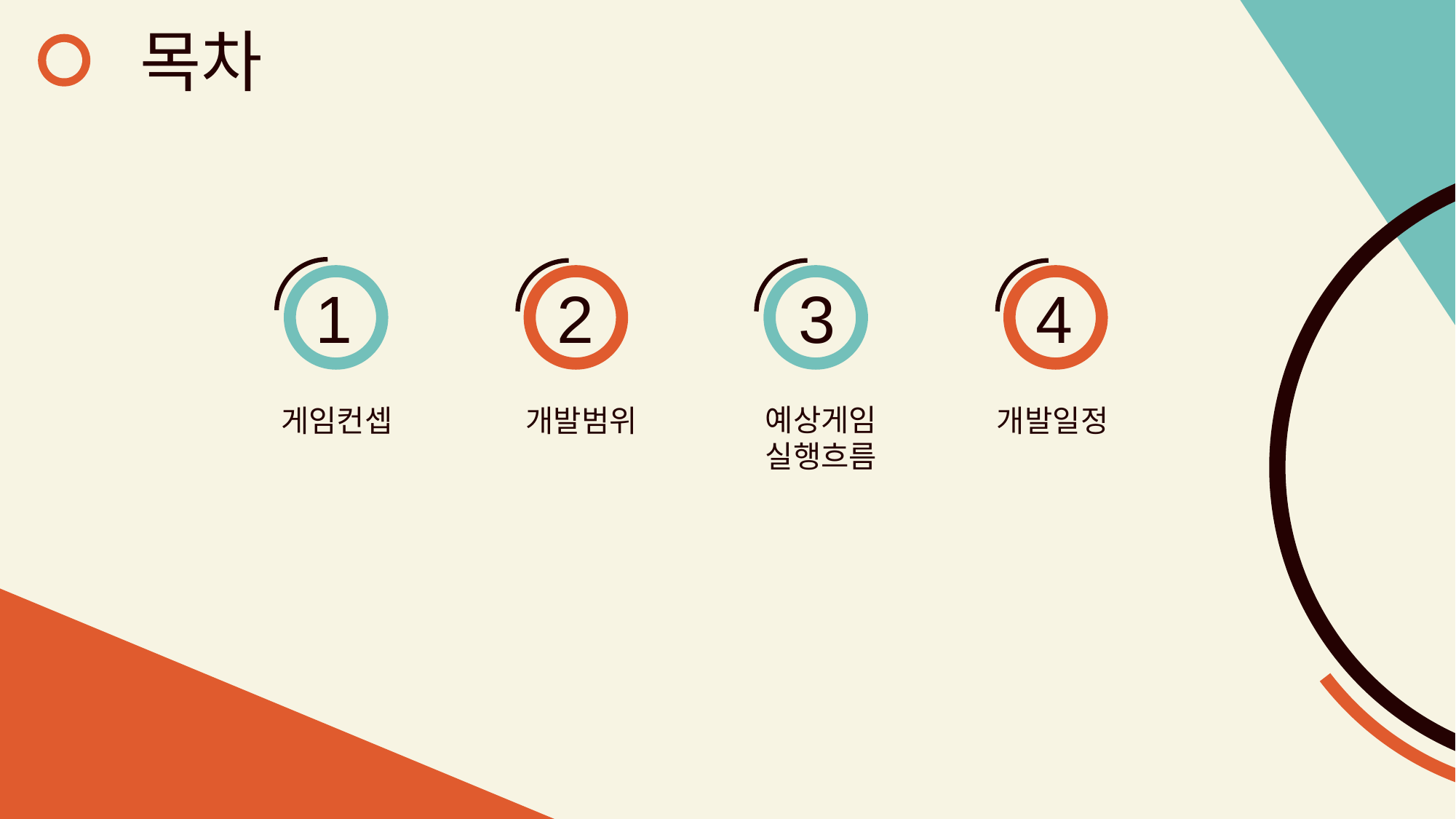

목차

1

2

3

4
게임컨셉
개발범위
예상게임
실행흐름
개발일정